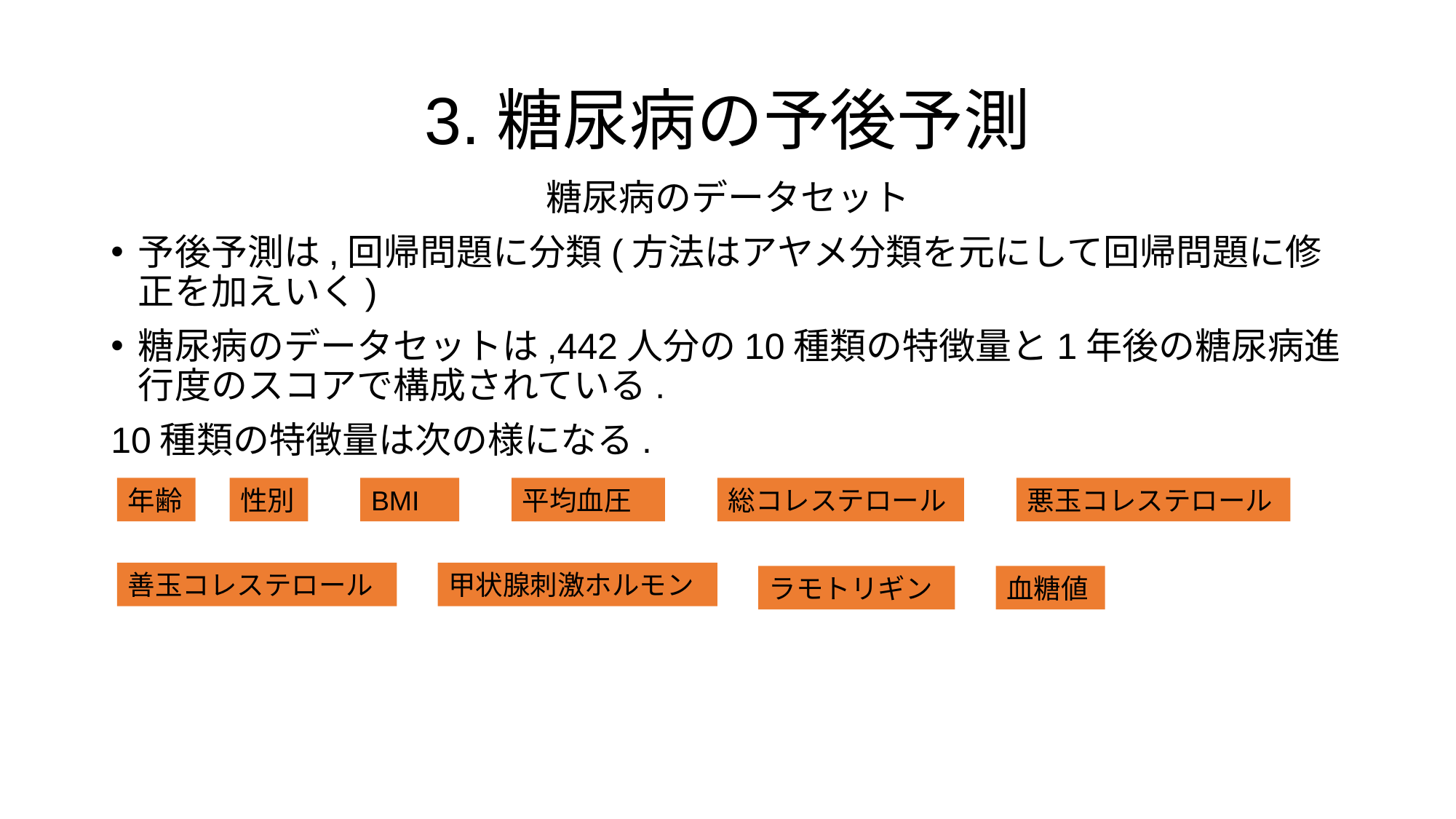

# 3.糖尿病の予後予測
糖尿病のデータセット
予後予測は,回帰問題に分類(方法はアヤメ分類を元にして回帰問題に修正を加えいく)
糖尿病のデータセットは,442人分の10種類の特徴量と1年後の糖尿病進行度のスコアで構成されている.
10種類の特徴量は次の様になる.

年齢
性別
平均血圧
総コレステロール
悪玉コレステロール
BMI
善玉コレステロール
甲状腺刺激ホルモン
ラモトリギン
血糖値